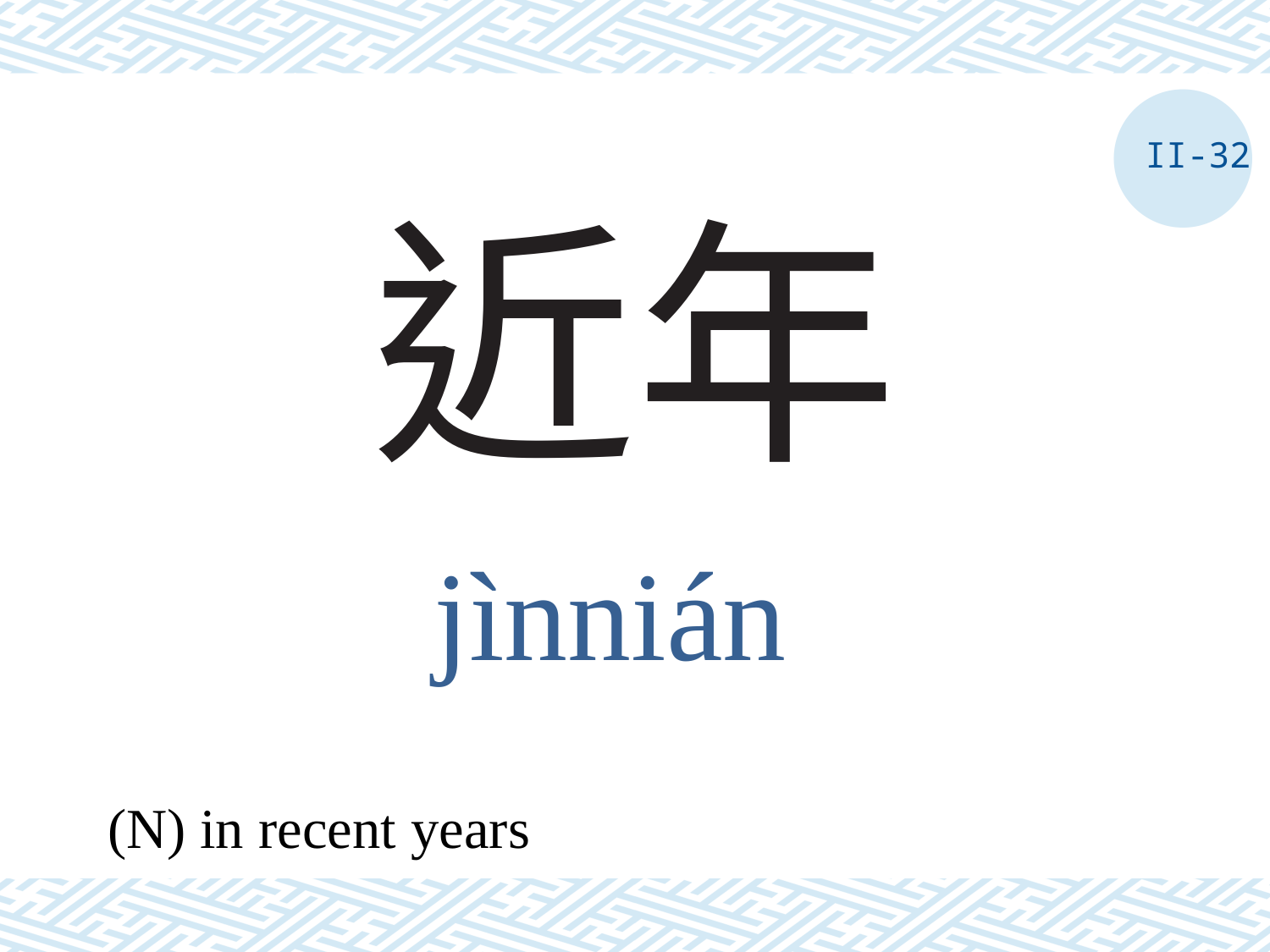

II-32

# 近年
jìnnián
(N) in recent years